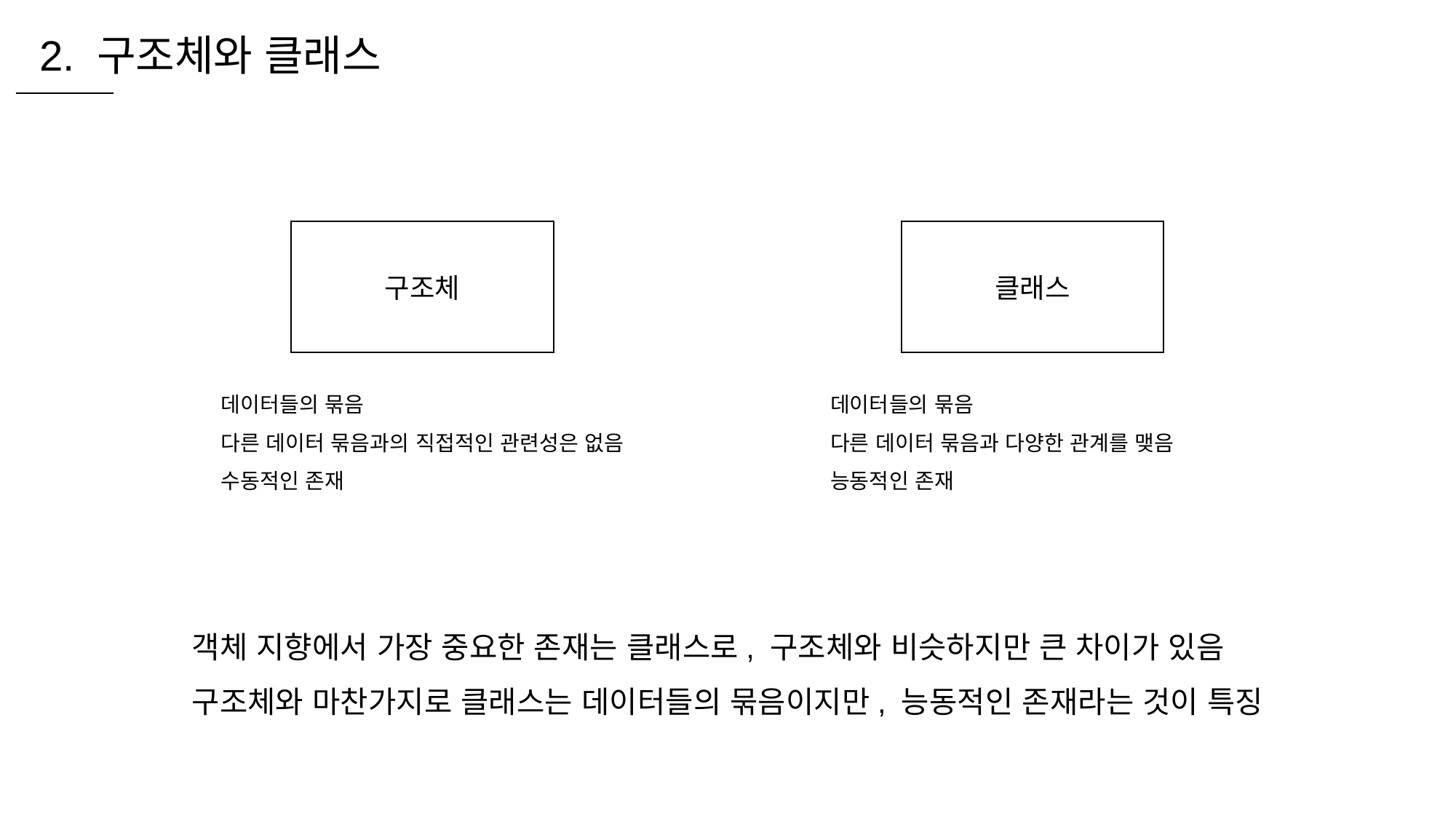

2. 구조체와 클래스
구조체
클래스
데이터들의 묶음
다른 데이터 묶음과 다양한 관계를 맺음
능동적인 존재
데이터들의 묶음
다른 데이터 묶음과의 직접적인 관련성은 없음
수동적인 존재
객체 지향에서 가장 중요한 존재는 클래스로, 구조체와 비슷하지만 큰 차이가 있음
구조체와 마찬가지로 클래스는 데이터들의 묶음이지만, 능동적인 존재라는 것이 특징